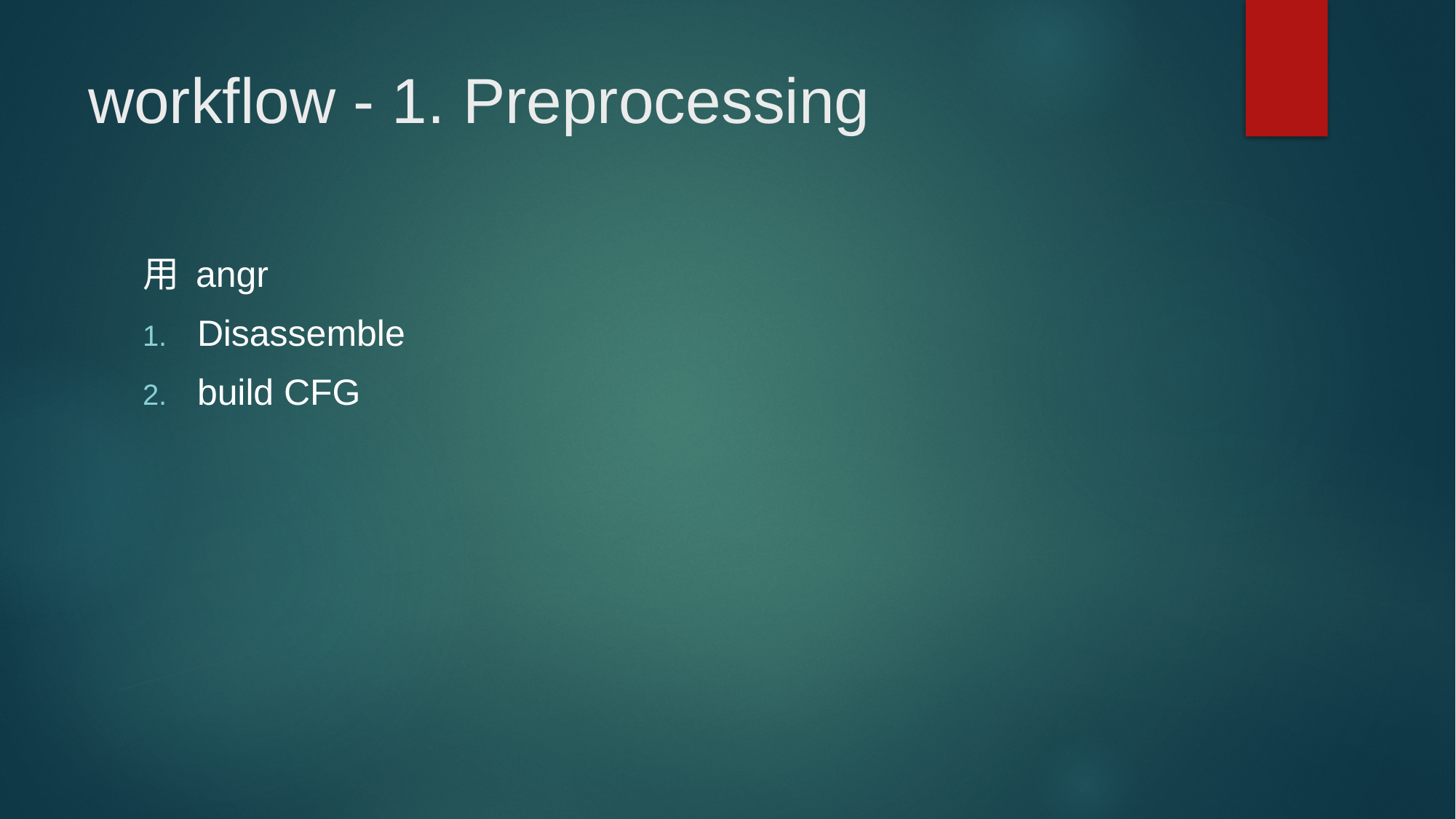

# workflow - 1. Preprocessing
用 angr
Disassemble
build CFG